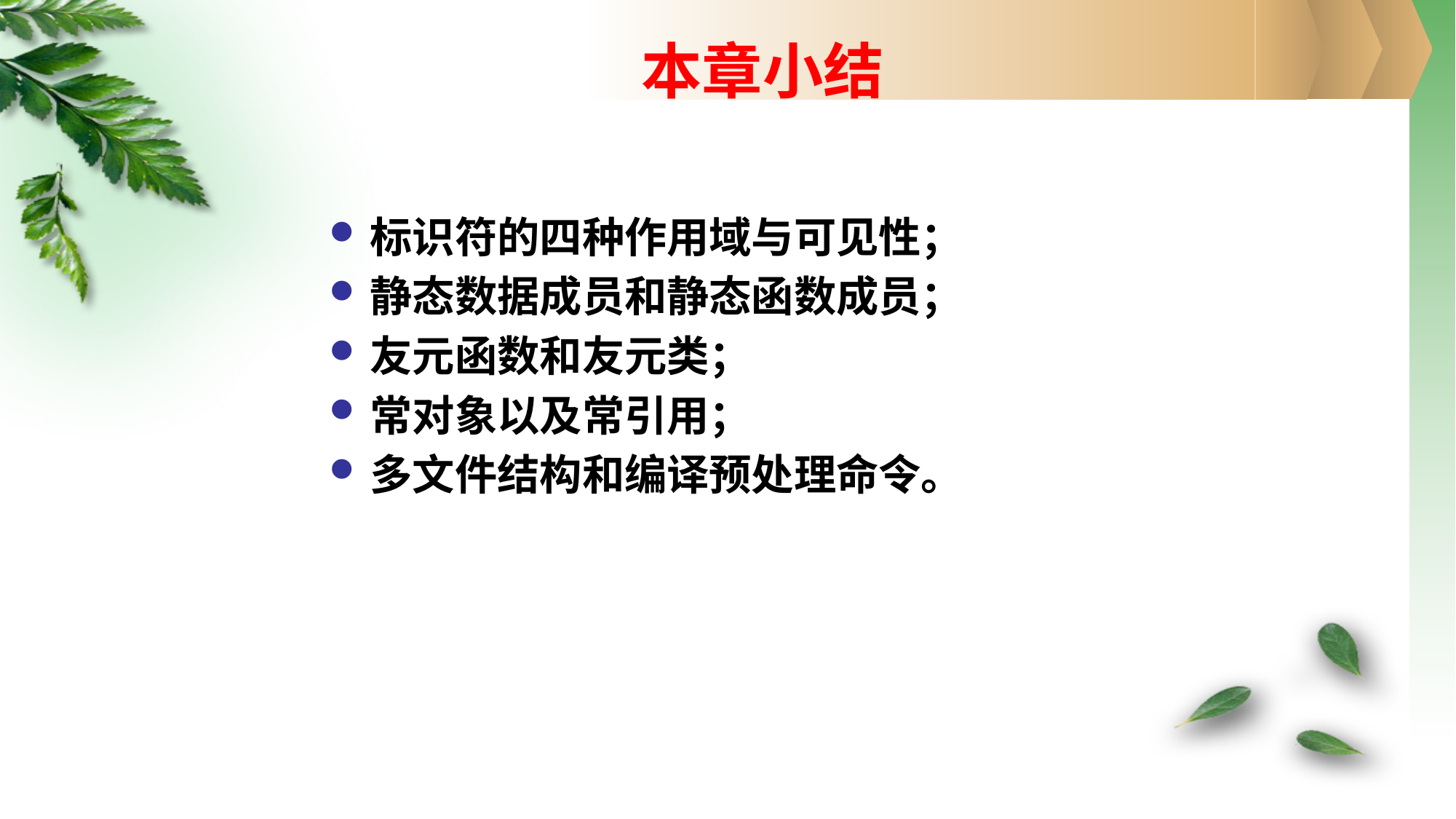

本章小结
标识符的四种作用域与可见性；
静态数据成员和静态函数成员；
友元函数和友元类；
常对象以及常引用；
多文件结构和编译预处理命令。